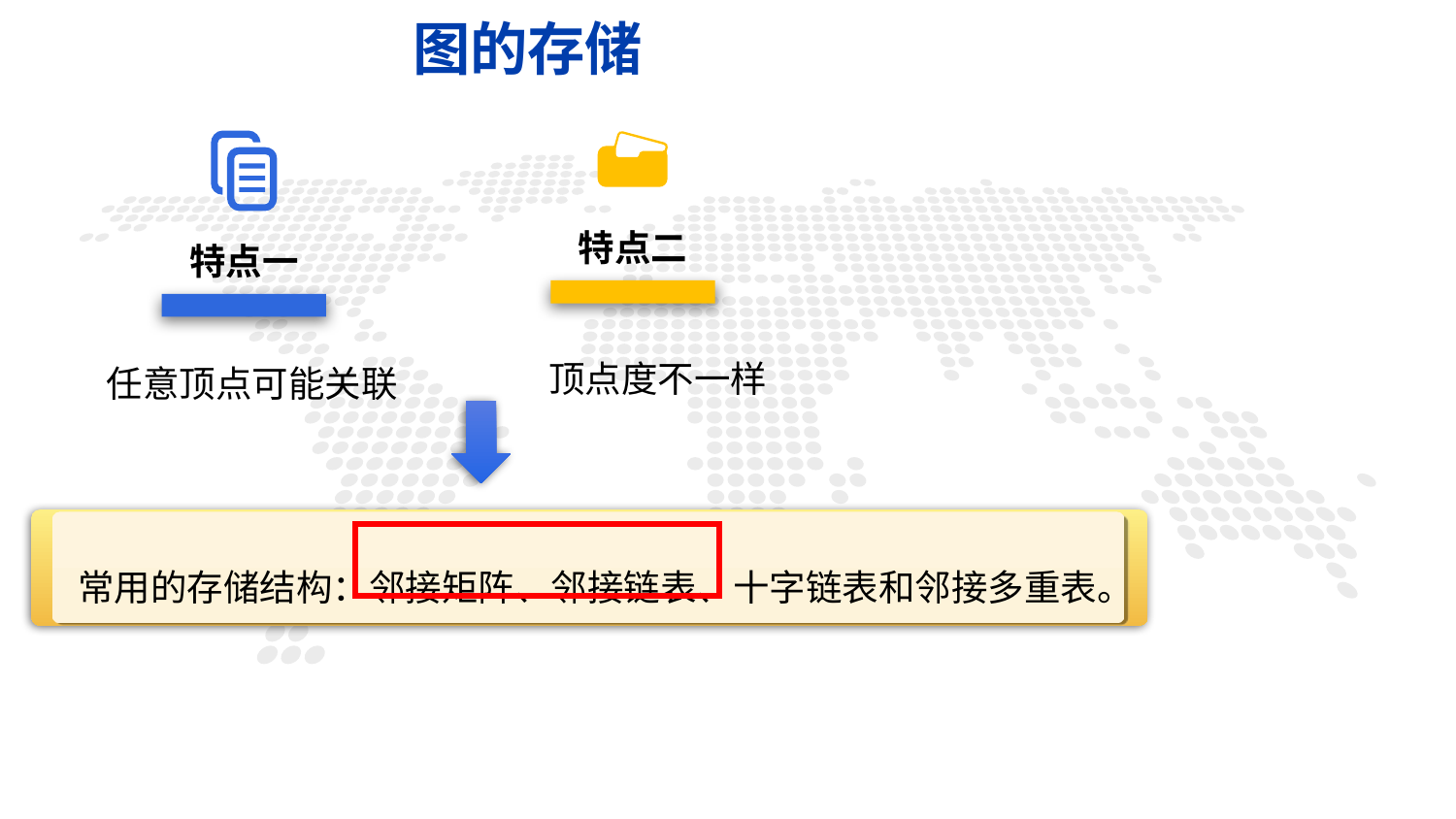

图的存储
#

特点一

任意顶点可能关联

特点二

顶点度不一样

【

常用的存储结构：邻接矩阵、邻接链表、十字链表和邻接多重表。